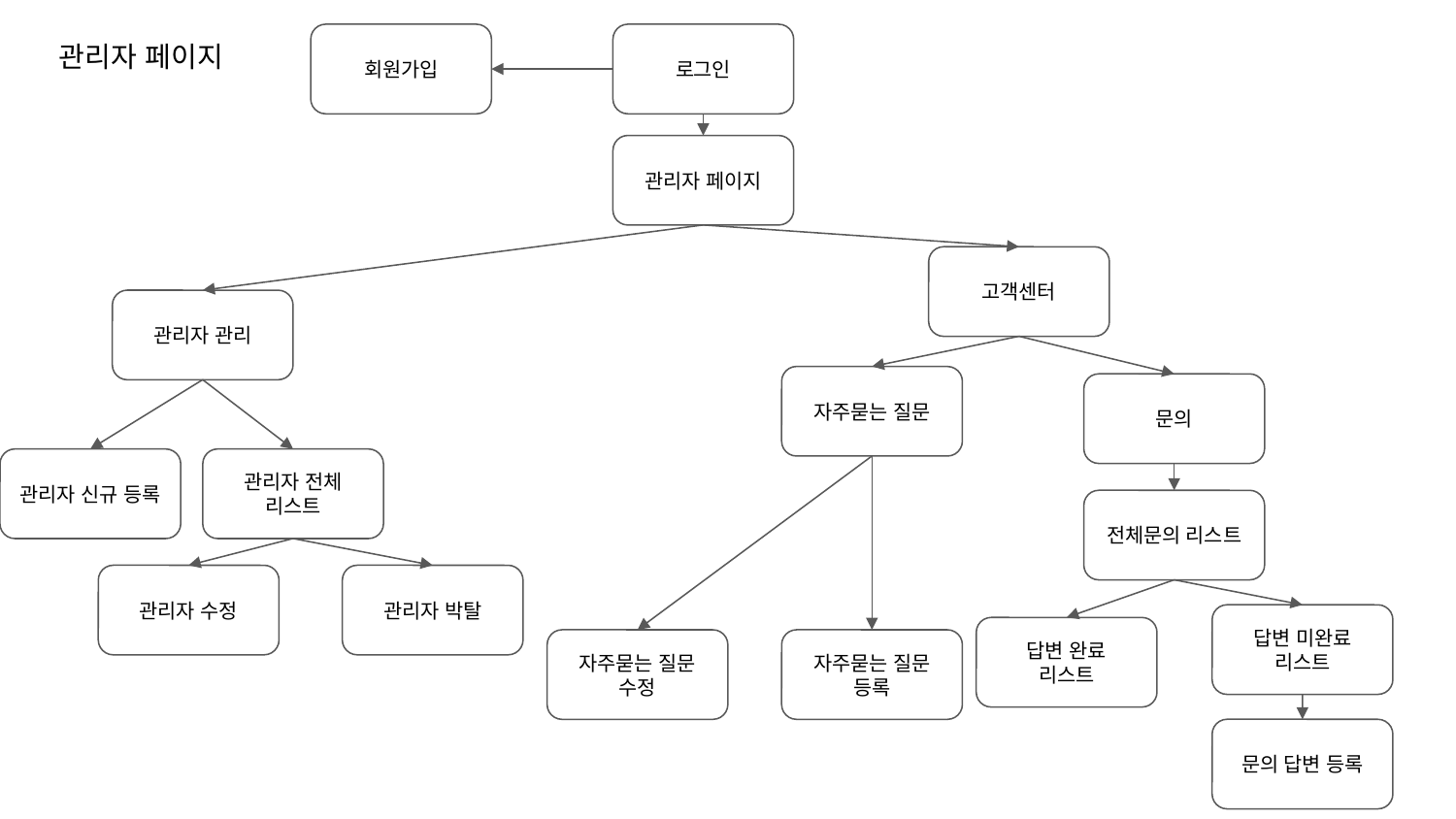

로그인
관리자 페이지
회원가입
관리자 페이지
고객센터
관리자 관리
자주묻는 질문
문의
관리자 신규 등록
관리자 전체 리스트
전체문의 리스트
관리자 수정
관리자 박탈
답변 미완료
리스트
답변 완료
리스트
자주묻는 질문 수정
자주묻는 질문 등록
문의 답변 등록